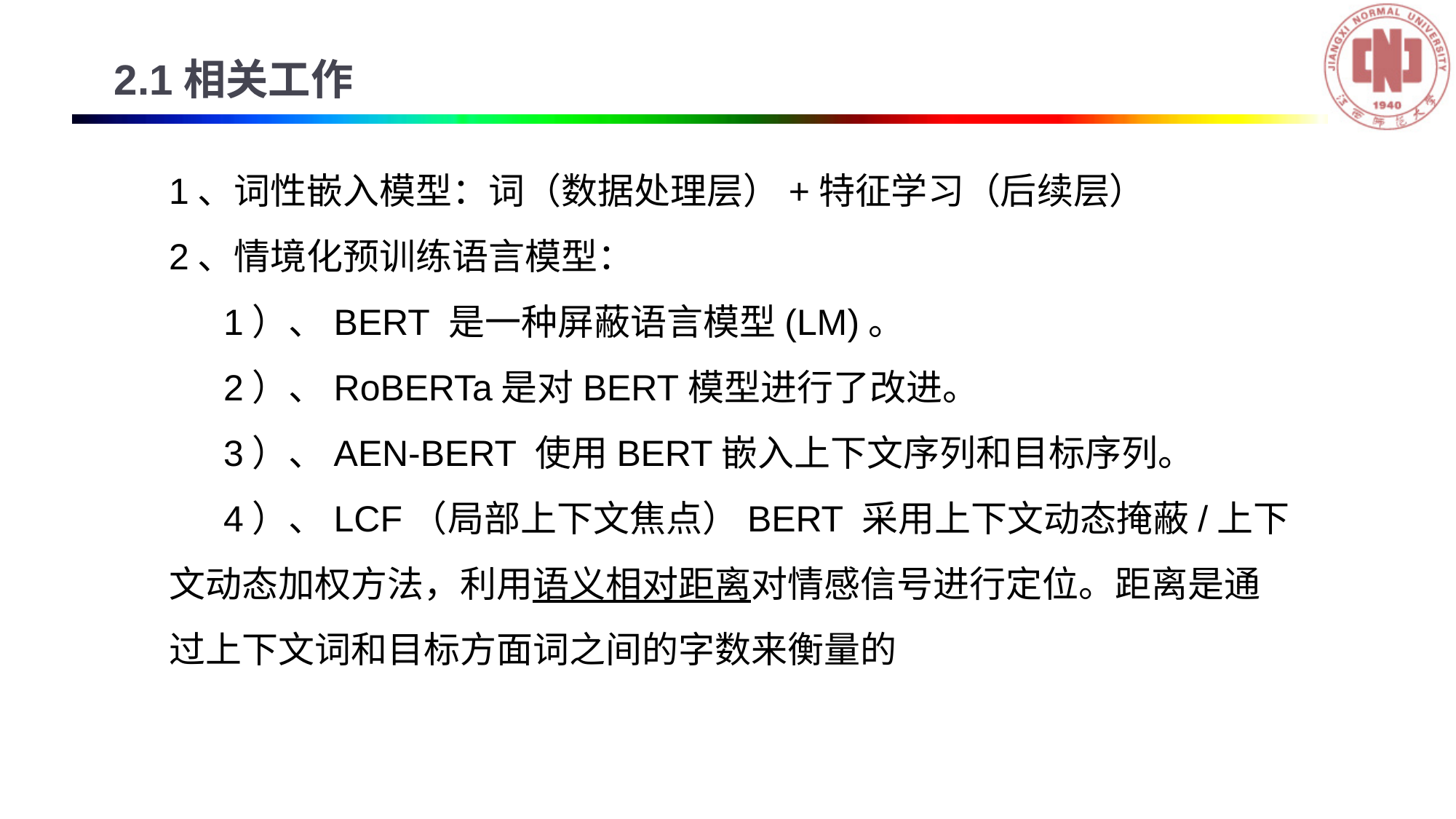

2.1相关工作
1、词性嵌入模型：词（数据处理层）+特征学习（后续层）
2、情境化预训练语言模型：
1）、BERT 是一种屏蔽语言模型(LM)。
2）、RoBERTa是对BERT模型进行了改进。
3）、AEN-BERT 使用BERT嵌入上下文序列和目标序列。
4）、LCF（局部上下文焦点）BERT 采用上下文动态掩蔽/上下文动态加权方法，利用语义相对距离对情感信号进行定位。距离是通过上下文词和目标方面词之间的字数来衡量的
7